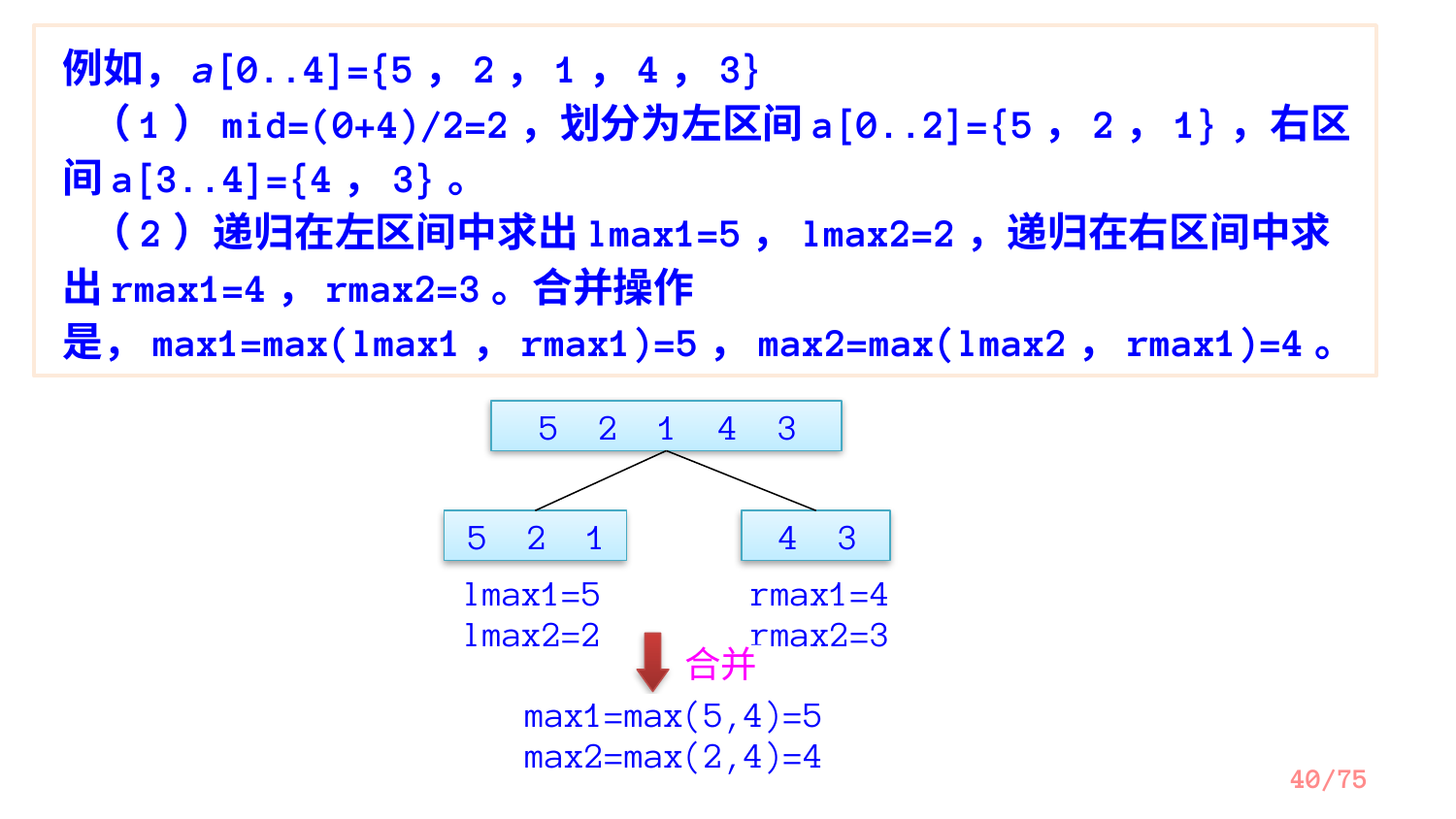

例如，a[0..4]={5，2，1，4，3}
  （1）mid=(0+4)/2=2，划分为左区间a[0..2]={5，2，1}，右区间a[3..4]={4，3}。
  （2）递归在左区间中求出lmax1=5，lmax2=2，递归在右区间中求出rmax1=4，rmax2=3。合并操作是，max1=max(lmax1，rmax1)=5，max2=max(lmax2，rmax1)=4。
5  2  1  4  3

5  2  1
4  3
lmax1=5
lmax2=2
rmax1=4
rmax2=3

合并
max1=max(5,4)=5
max2=max(2,4)=4
40/75